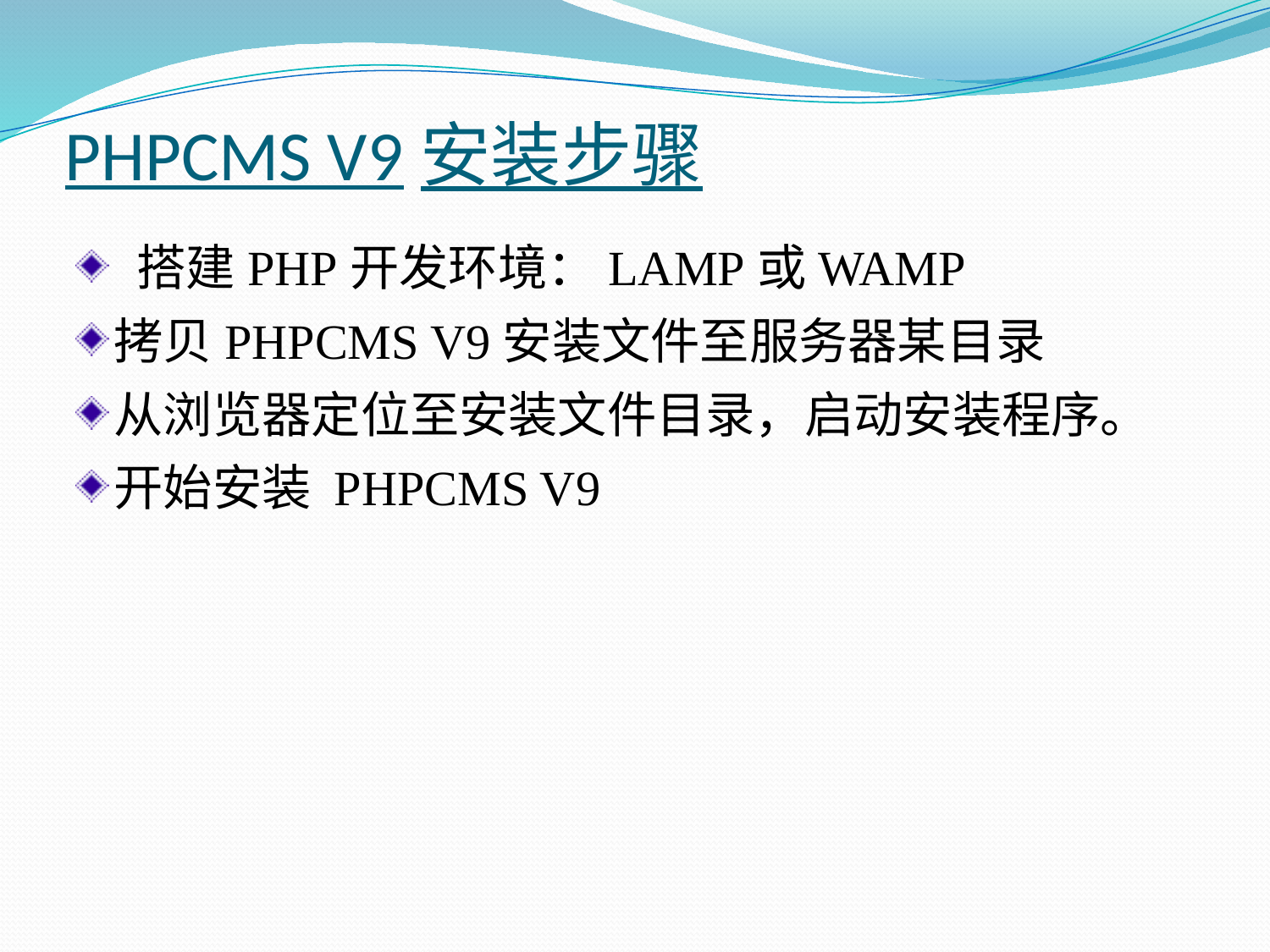

# PHPCMS V9安装步骤
 搭建PHP开发环境：LAMP或WAMP
拷贝PHPCMS V9安装文件至服务器某目录
从浏览器定位至安装文件目录，启动安装程序。
开始安装 PHPCMS V9